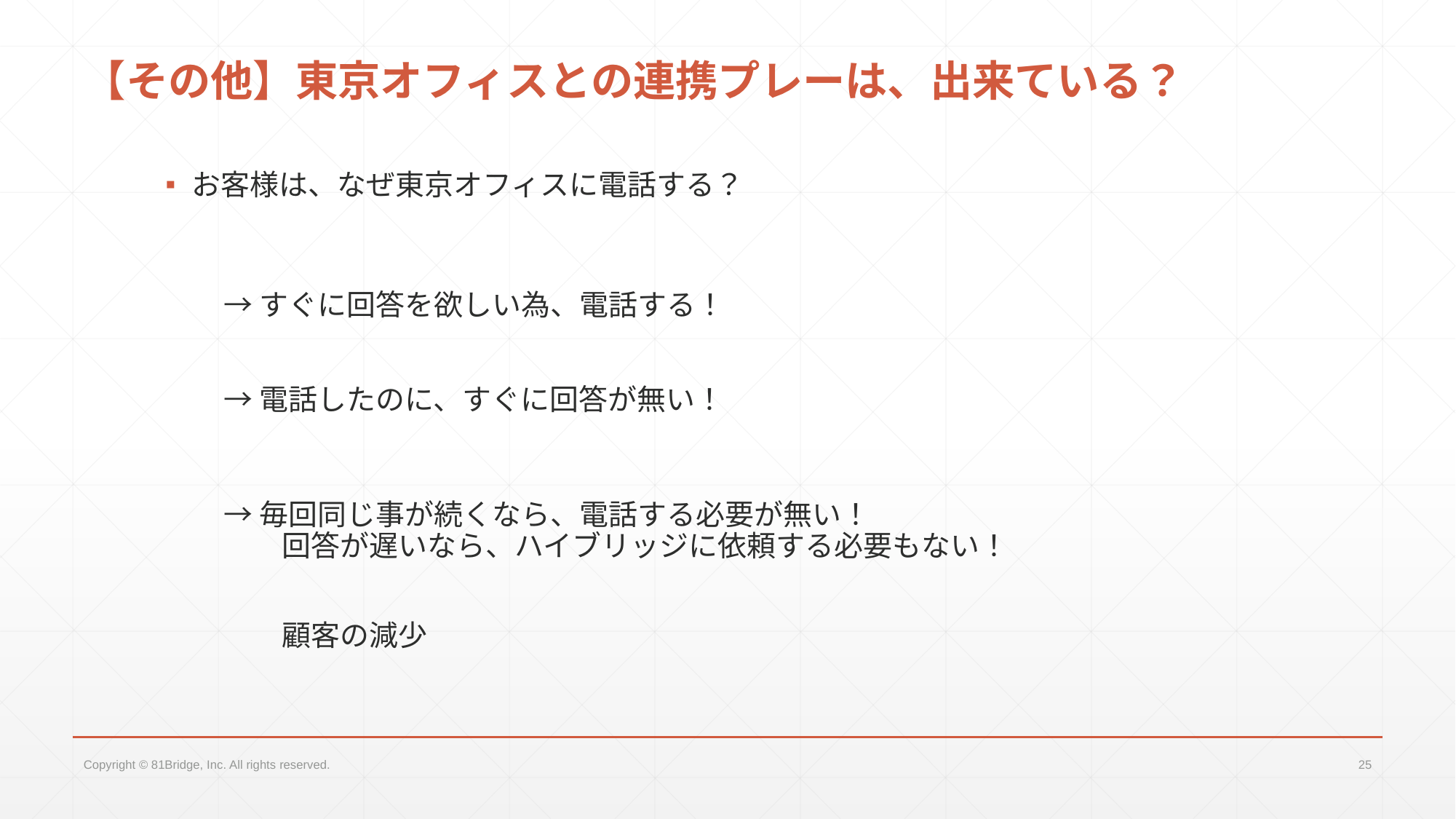

# 【その他】東京オフィスとの連携プレーは、出来ている？
お客様は、なぜ東京オフィスに電話する？
　　→ すぐに回答を欲しい為、電話する！
　　→ 電話したのに、すぐに回答が無い！

　　→ 毎回同じ事が続くなら、電話する必要が無い！
　　　　回答が遅いなら、ハイブリッジに依頼する必要もない！
　　　　顧客の減少
Copyright © 81Bridge, Inc. All rights reserved.
25